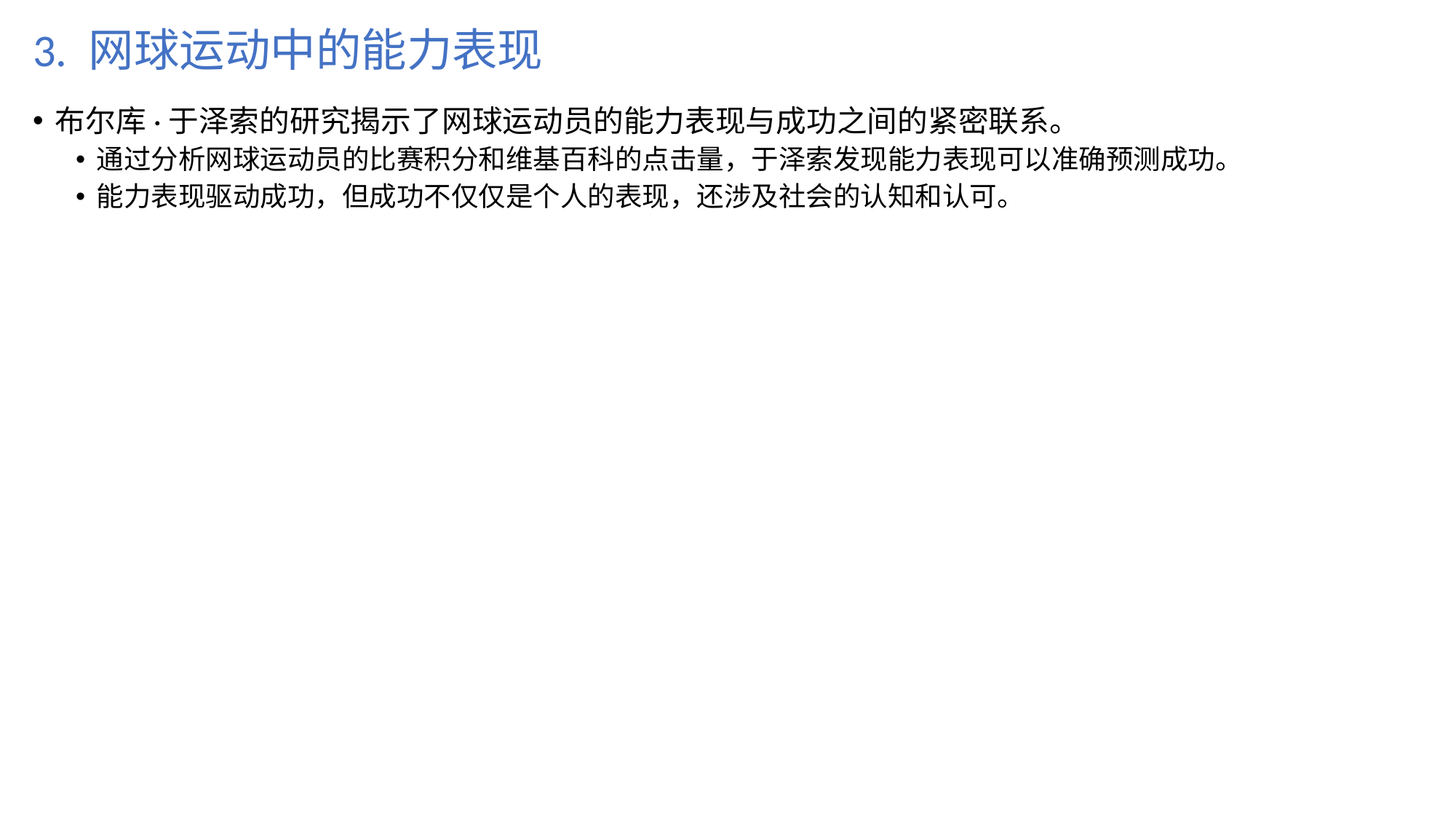

# 3. 网球运动中的能力表现
布尔库·于泽索的研究揭示了网球运动员的能力表现与成功之间的紧密联系。
通过分析网球运动员的比赛积分和维基百科的点击量，于泽索发现能力表现可以准确预测成功。
能力表现驱动成功，但成功不仅仅是个人的表现，还涉及社会的认知和认可。